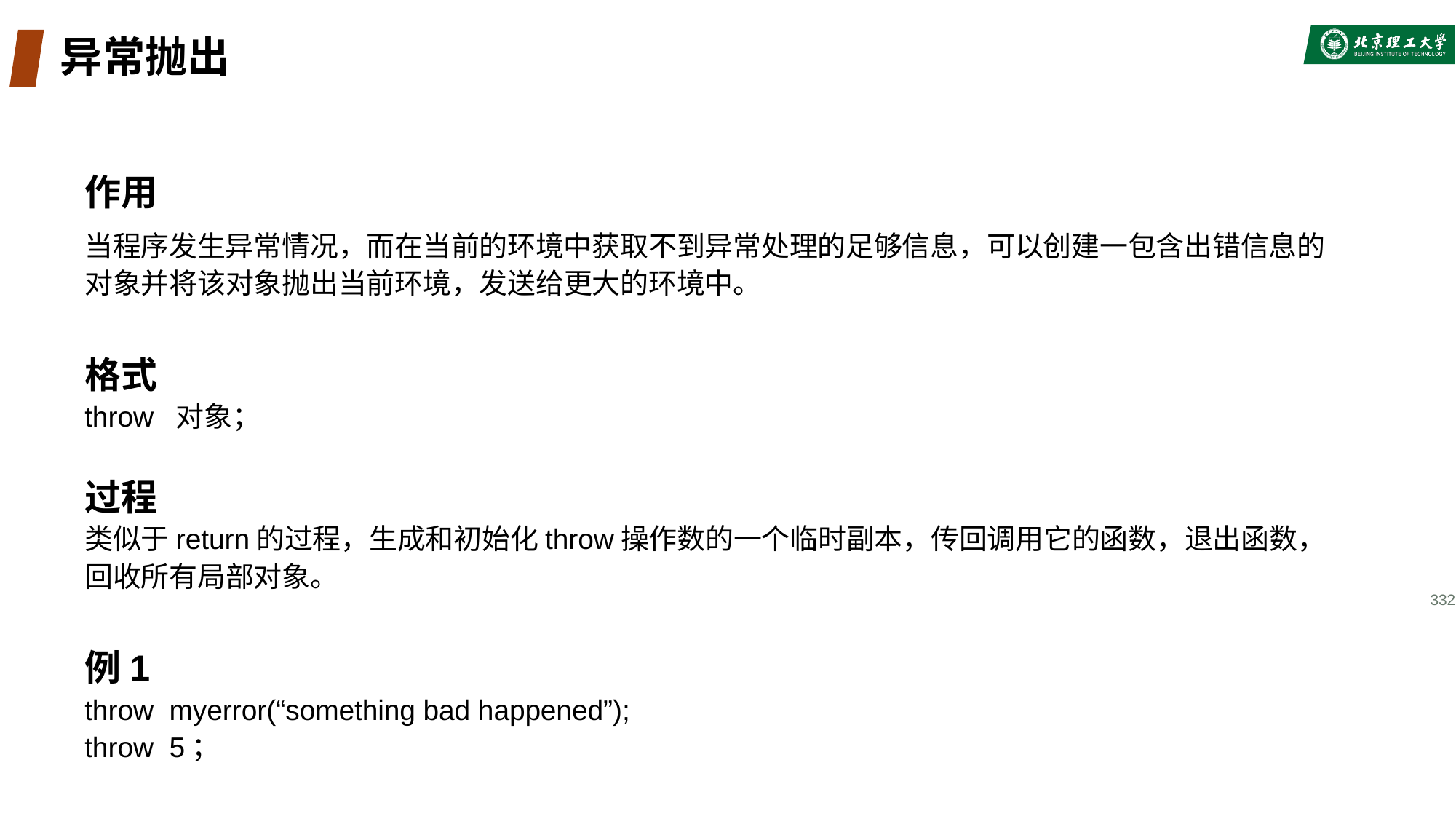

# 异常抛出
作用
当程序发生异常情况，而在当前的环境中获取不到异常处理的足够信息，可以创建一包含出错信息的对象并将该对象抛出当前环境，发送给更大的环境中。

格式
throw  对象；

过程
类似于return的过程，生成和初始化throw操作数的一个临时副本，传回调用它的函数，退出函数，回收所有局部对象。

例1
throw  myerror(“something bad happened”);
throw  5；
332